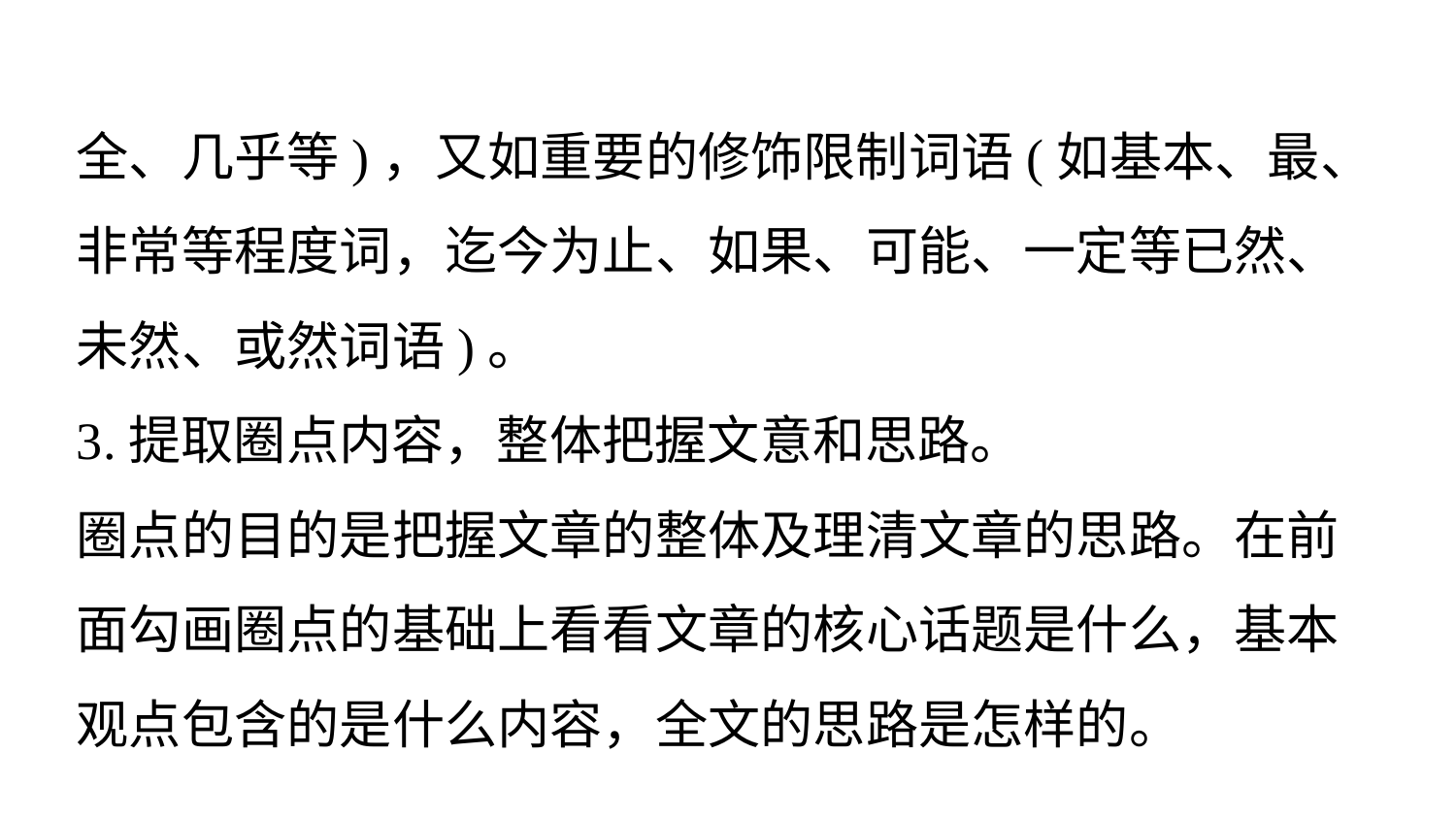

全、几乎等)，又如重要的修饰限制词语(如基本、最、非常等程度词，迄今为止、如果、可能、一定等已然、未然、或然词语)。
3.提取圈点内容，整体把握文意和思路。
圈点的目的是把握文章的整体及理清文章的思路。在前面勾画圈点的基础上看看文章的核心话题是什么，基本观点包含的是什么内容，全文的思路是怎样的。